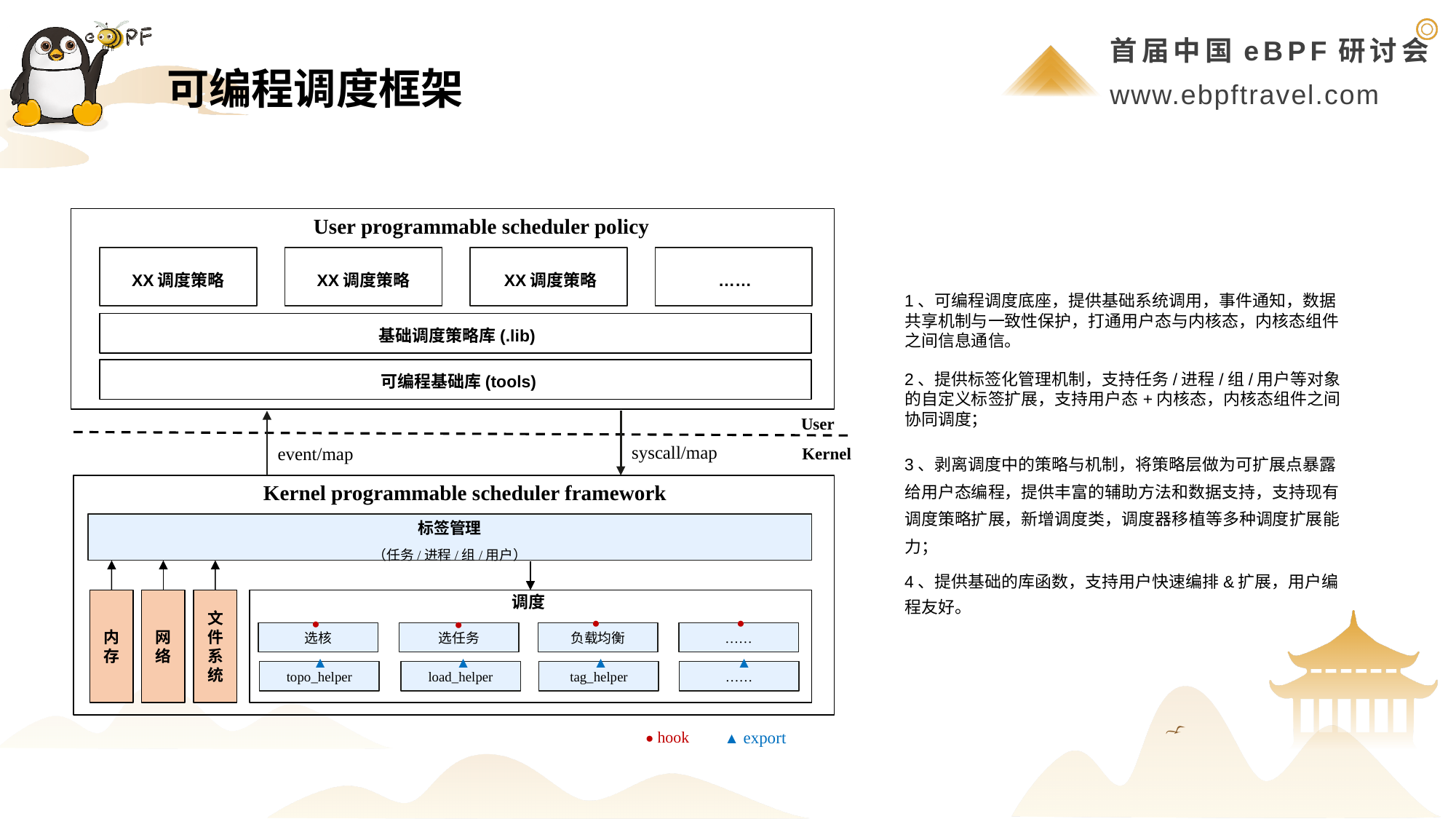

# 可编程调度框架
User programmable scheduler policy

XX调度策略
XX调度策略
XX调度策略
……

基础调度策略库(.lib)

可编程基础库(tools)
syscall/map
event/map
Kernel programmable scheduler framework

标签管理
（任务/进程/组/用户）
调度
内存
网络
文件系统

●
●
●
●
选核
选任务
负载均衡
……
▲
▲
▲
▲
topo_helper
load_helper
tag_helper
……
1、可编程调度底座，提供基础系统调用，事件通知，数据共享机制与一致性保护，打通用户态与内核态，内核态组件之间信息通信。
2、提供标签化管理机制，支持任务/进程/组/用户等对象的自定义标签扩展，支持用户态+内核态，内核态组件之间协同调度；
3、剥离调度中的策略与机制，将策略层做为可扩展点暴露给用户态编程，提供丰富的辅助方法和数据支持，支持现有调度策略扩展，新增调度类，调度器移植等多种调度扩展能力；
4、提供基础的库函数，支持用户快速编排&扩展，用户编程友好。
User
Kernel
▲ export
● hook